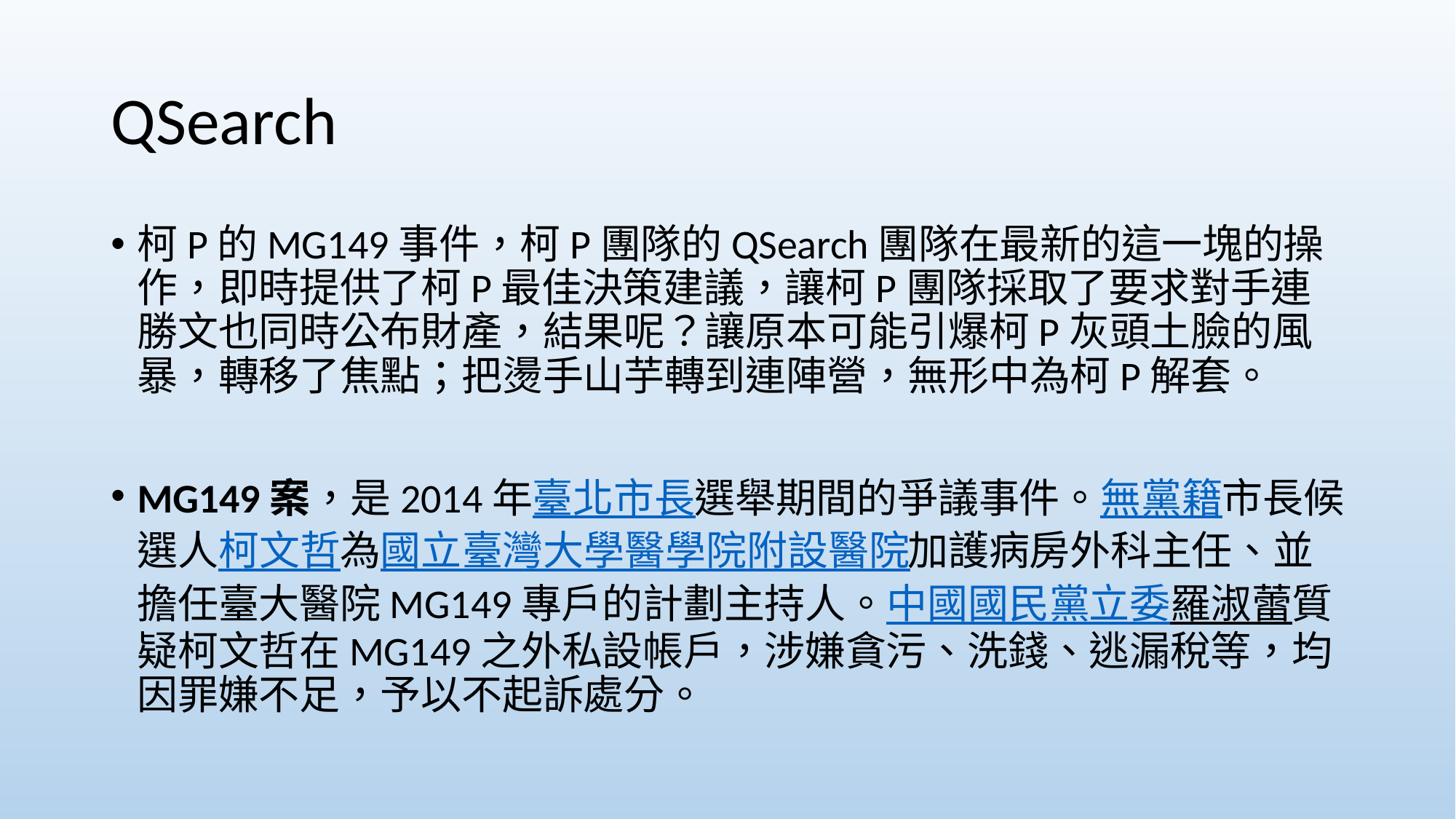

# QSearch
柯P的MG149事件，柯P團隊的QSearch團隊在最新的這一塊的操作，即時提供了柯P最佳決策建議，讓柯P團隊採取了要求對手連勝文也同時公布財產，結果呢？讓原本可能引爆柯P灰頭土臉的風暴，轉移了焦點；把燙手山芋轉到連陣營，無形中為柯P解套。

MG149案，是2014年臺北市長選舉期間的爭議事件。無黨籍市長候選人柯文哲為國立臺灣大學醫學院附設醫院加護病房外科主任、並擔任臺大醫院MG149專戶的計劃主持人。中國國民黨立委羅淑蕾質疑柯文哲在MG149之外私設帳戶，涉嫌貪污、洗錢、逃漏稅等，均因罪嫌不足，予以不起訴處分。